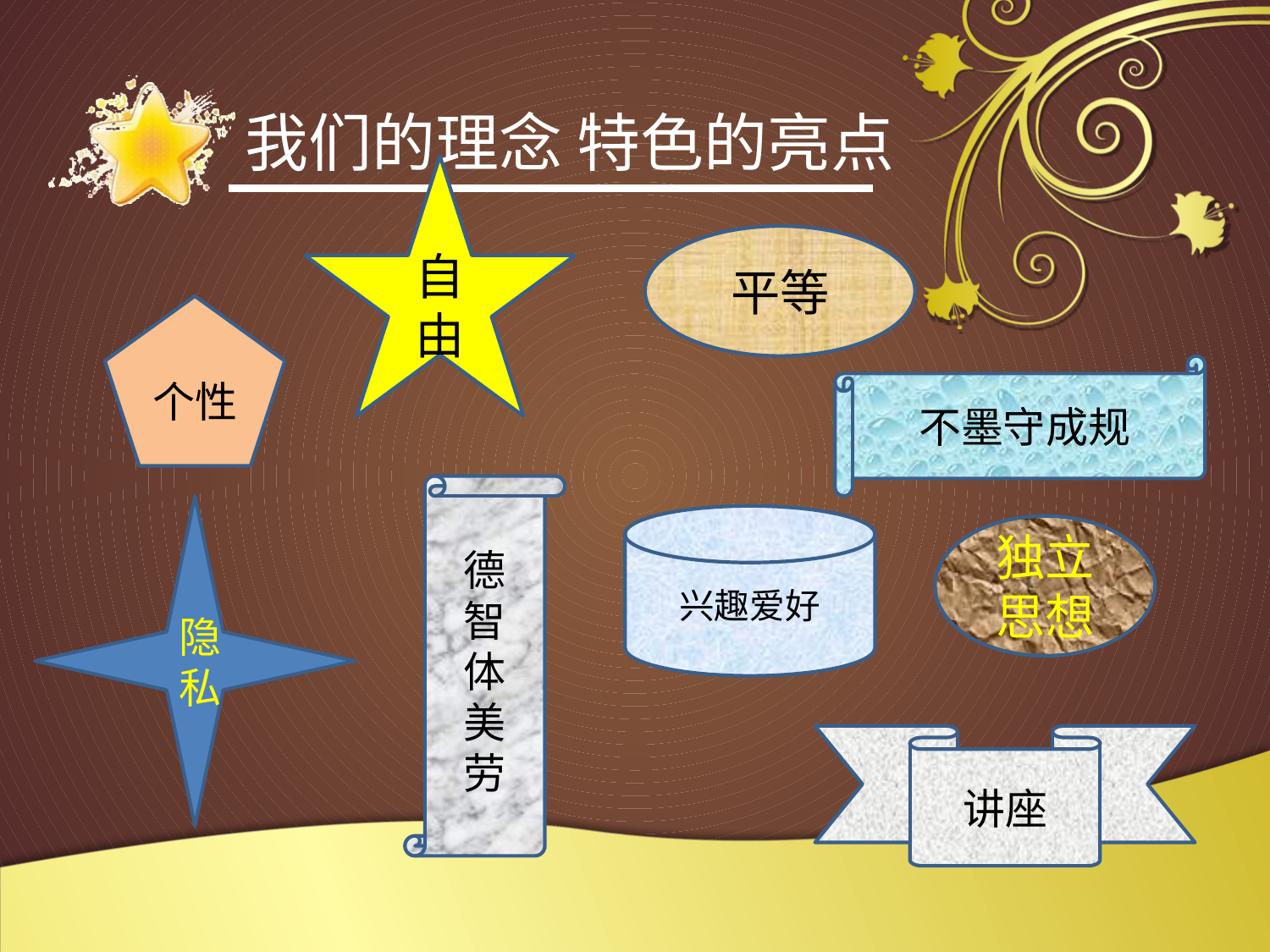

# 我们的理念 特色的亮点
自由
平等
个性
不墨守成规
德
智
体
美
劳
隐私
兴趣爱好
独立思想
讲座